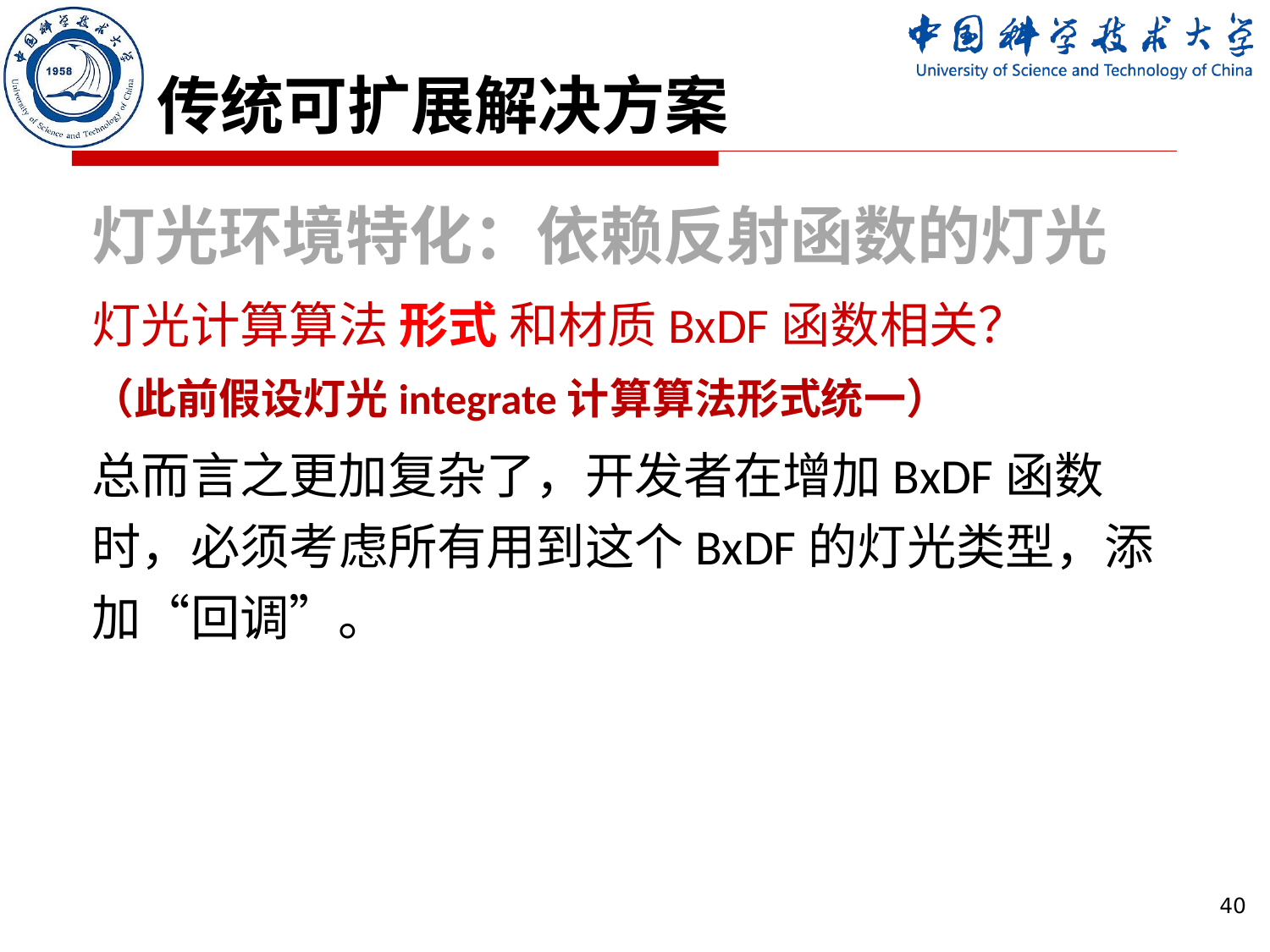

# 传统可扩展解决方案
灯光环境特化：依赖反射函数的灯光
灯光计算算法 形式 和材质BxDF函数相关？
（此前假设灯光integrate计算算法形式统一）
总而言之更加复杂了，开发者在增加BxDF函数时，必须考虑所有用到这个BxDF的灯光类型，添加“回调”。
40